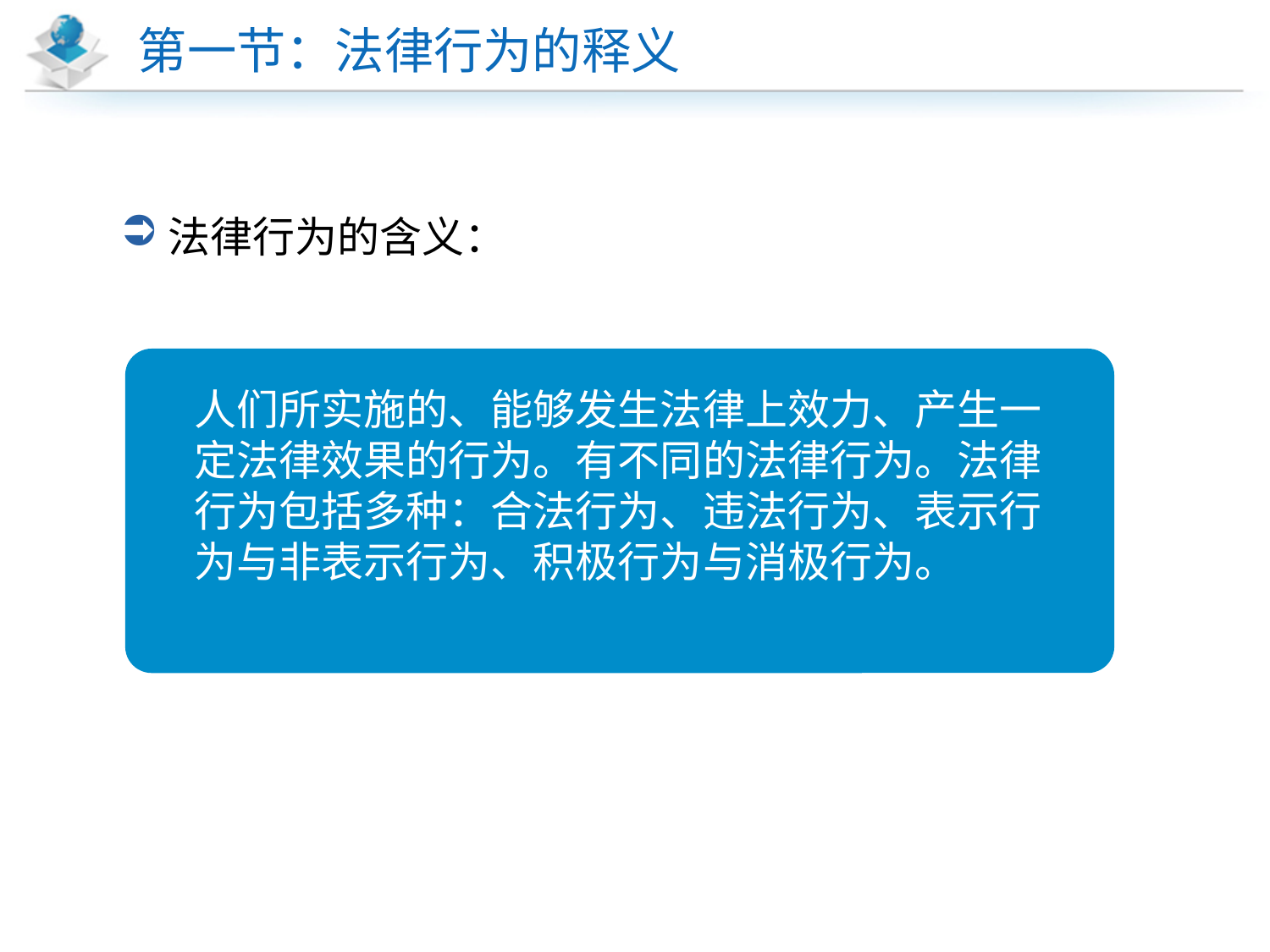

# 第一节：法律行为的释义
法律行为的含义：

人们所实施的、能够发生法律上效力、产生一定法律效果的行为。有不同的法律行为。法律行为包括多种：合法行为、违法行为、表示行为与非表示行为、积极行为与消极行为。